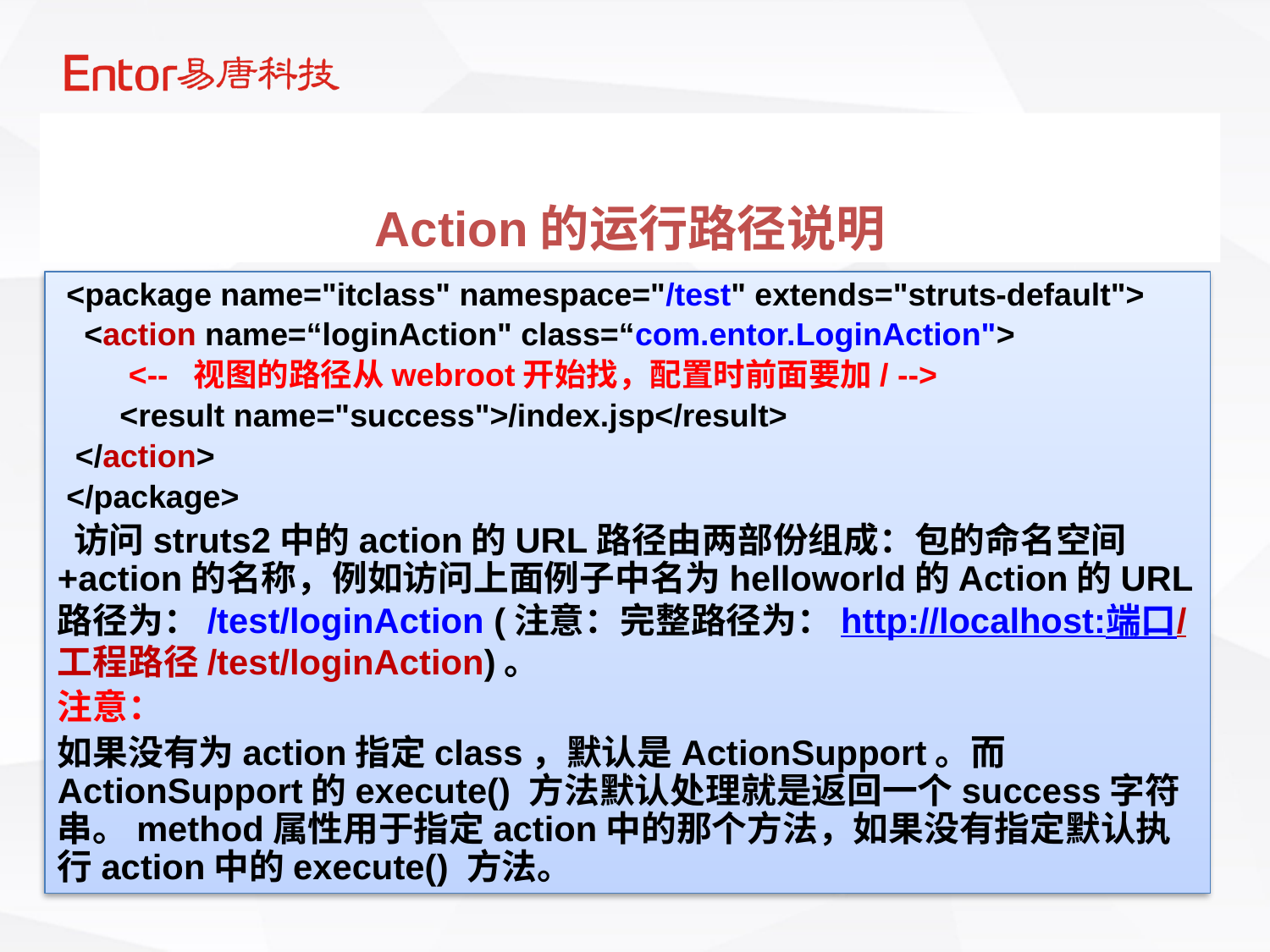

Action的运行路径说明
 <package name="itclass" namespace="/test" extends="struts-default">
   <action name=“loginAction" class=“com.entor.LoginAction">
        <--  视图的路径从webroot开始找，配置时前面要加/ -->
       <result name="success">/index.jsp</result>
  </action>
 </package>
 访问struts2中的action的URL路径由两部份组成：包的命名空间+action的名称，例如访问上面例子中名为helloworld的Action的URL路径为：/test/loginAction (注意：完整路径为：http://localhost:端口/工程路径/test/loginAction)。
注意：
如果没有为action指定class，默认是ActionSupport。而ActionSupport的execute() 方法默认处理就是返回一个success字符串。method属性用于指定action中的那个方法，如果没有指定默认执行action中的execute() 方法。